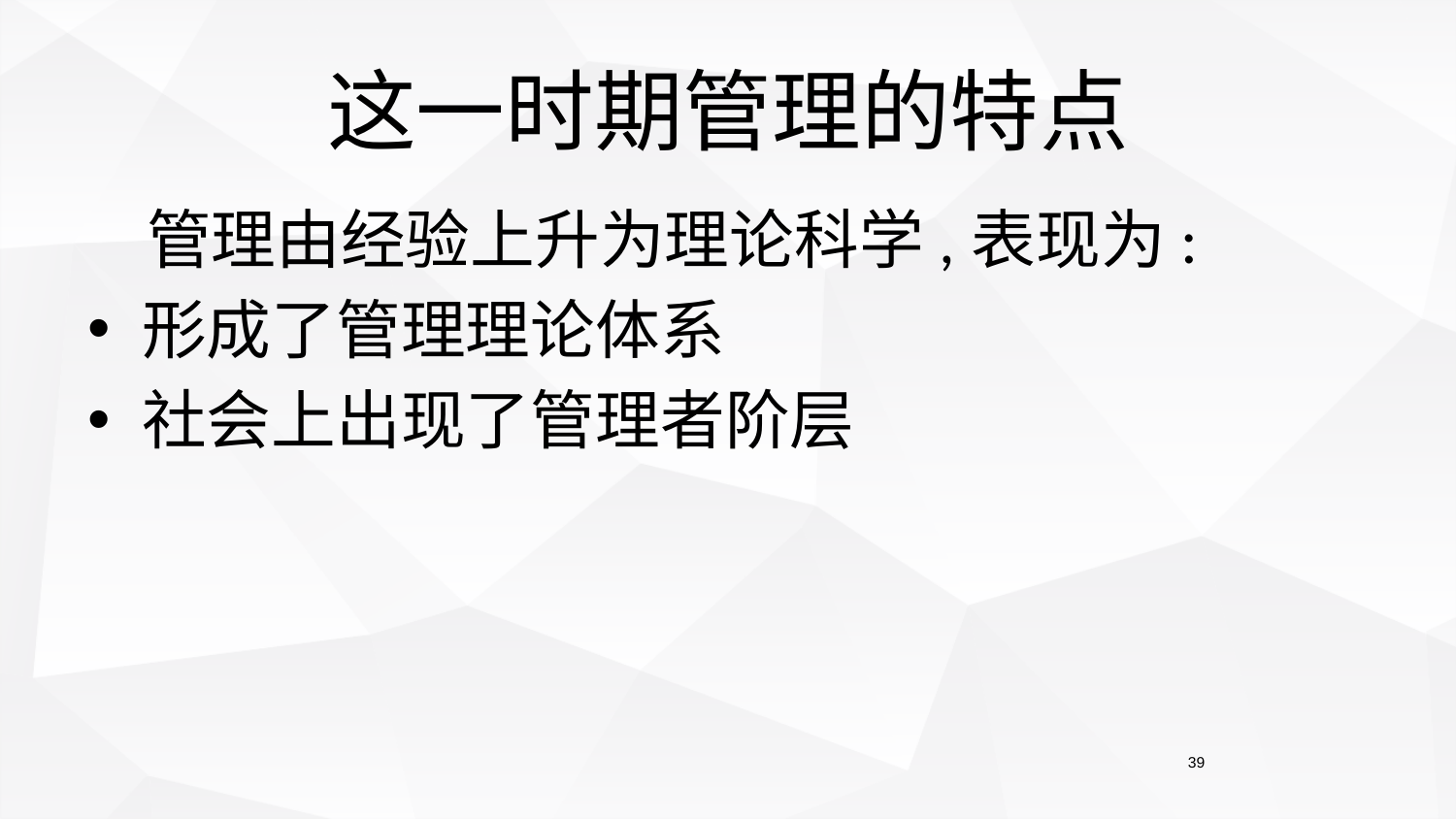

# 这一时期管理的特点
   管理由经验上升为理论科学,表现为:
形成了管理理论体系
社会上出现了管理者阶层
39